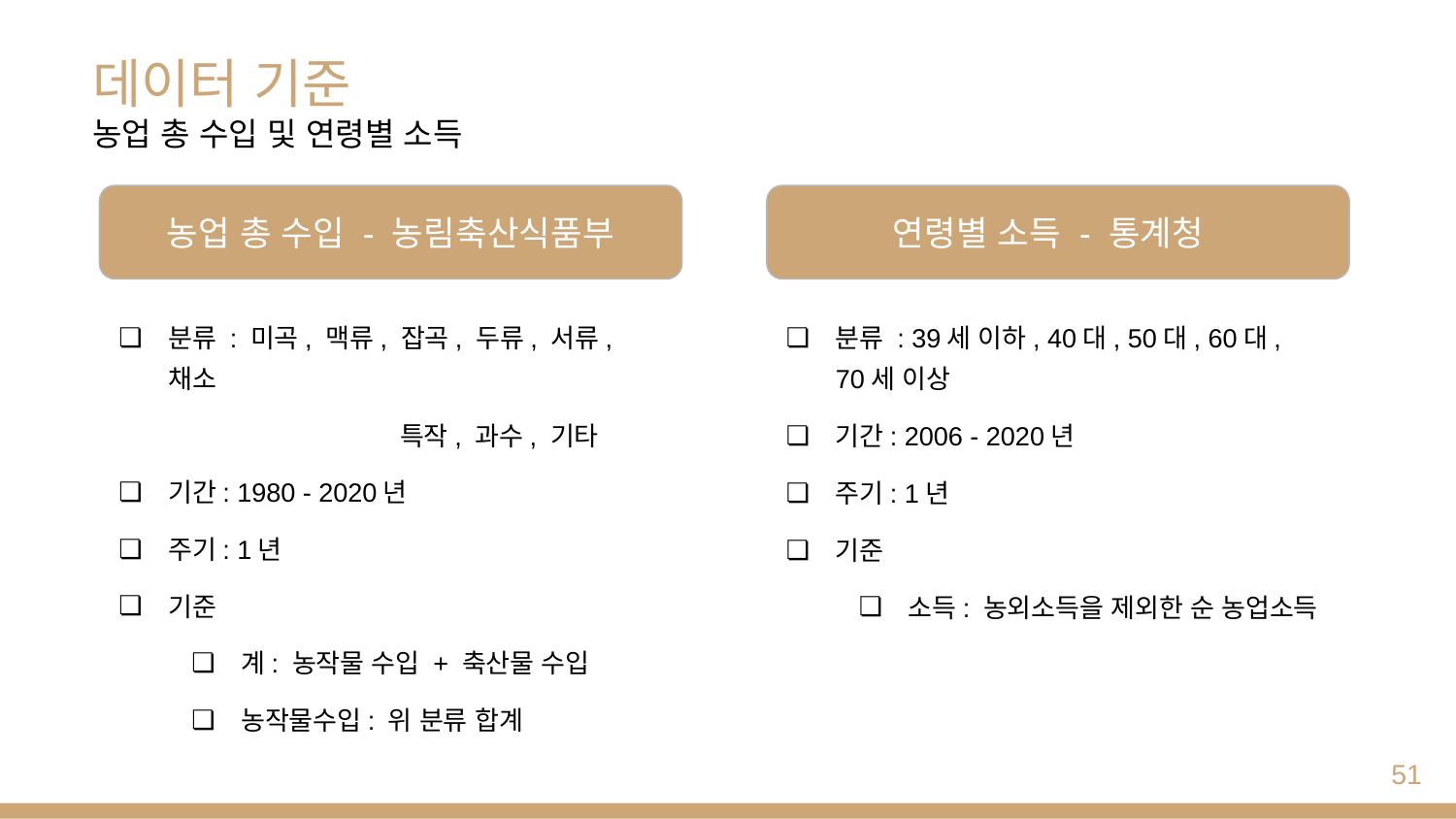

# 데이터 기준
농업 총 수입 및 연령별 소득
농업 총 수입 - 농림축산식품부
연령별 소득 - 통계청
분류 : 미곡, 맥류, 잡곡, 두류, 서류, 채소
		 특작, 과수, 기타
기간: 1980 - 2020년
주기: 1년
기준
계: 농작물 수입 + 축산물 수입
농작물수입: 위 분류 합계
분류 : 39세 이하, 40대, 50대, 60대,     70세 이상
기간: 2006 - 2020년
주기: 1년
기준
소득: 농외소득을 제외한 순 농업소득
51